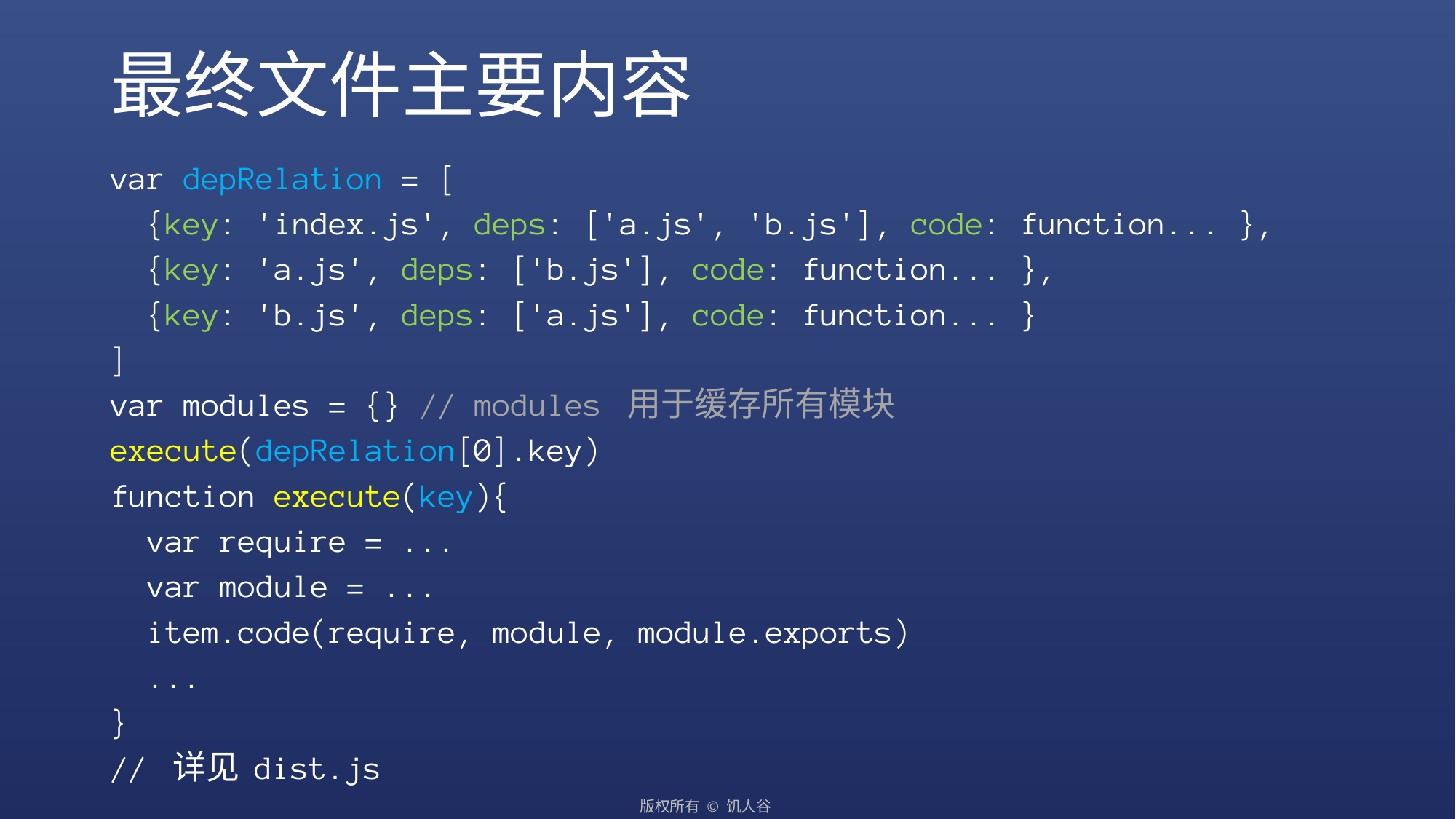

# 最终文件主要内容
var depRelation = [
  {key: 'index.js', deps: ['a.js', 'b.js'], code: function... },
  {key: 'a.js', deps: ['b.js'], code: function... },
  {key: 'b.js', deps: ['a.js'], code: function... }
]
var modules = {} // modules 用于缓存所有模块
execute(depRelation[0].key)
function execute(key){
  var require = ...
  var module = ...
  item.code(require, module, module.exports)
  ...
}
// 详见 dist.js